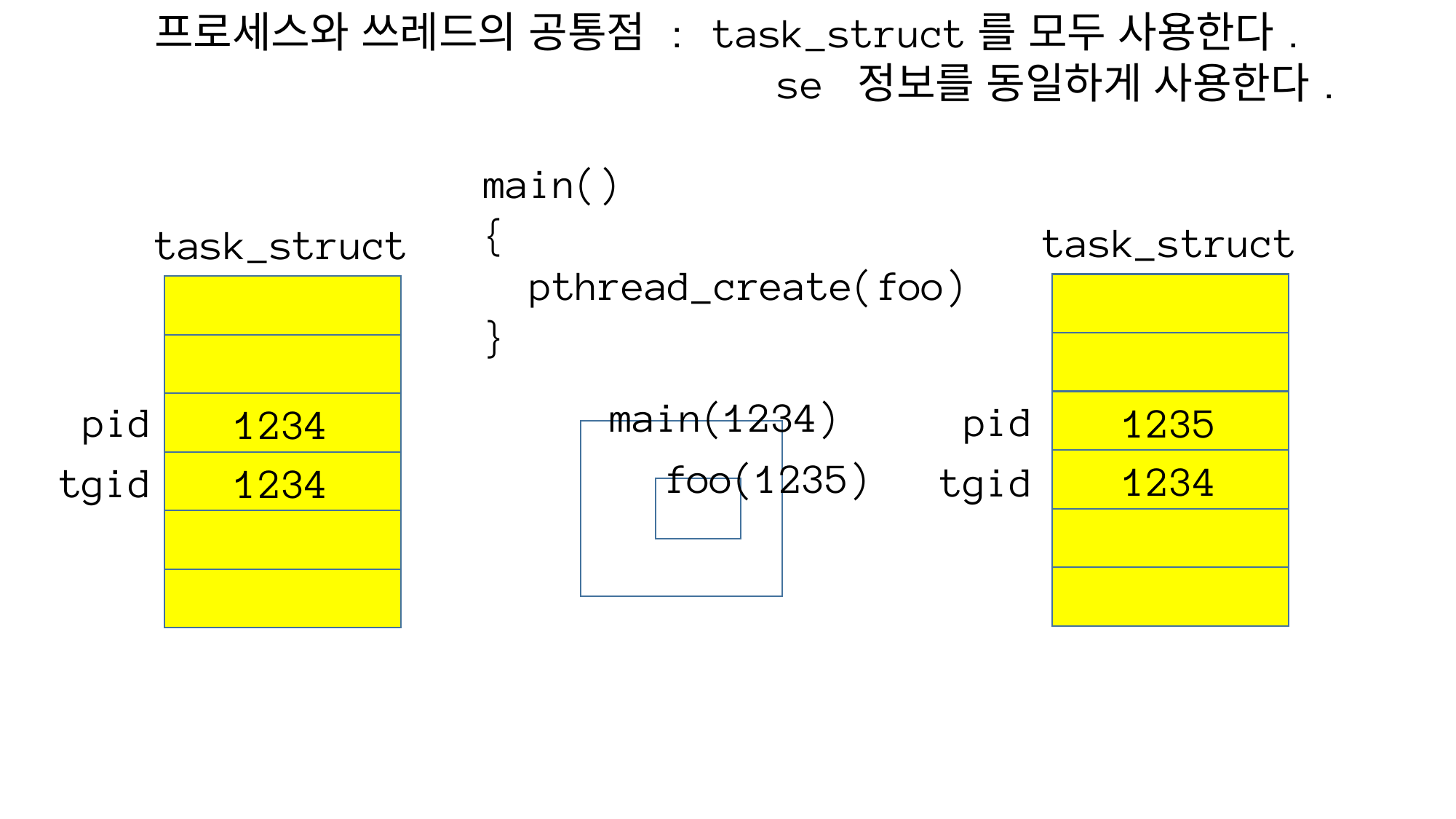

프로세스와 쓰레드의 공통점 : task_struct를 모두 사용한다.
                           se 정보를 동일하게 사용한다.
main()
{
  pthread_create(foo)
}
task_struct
task_struct

main(1234)
pid
pid
1235
1234

foo(1235)
tgid
tgid
1234
1234